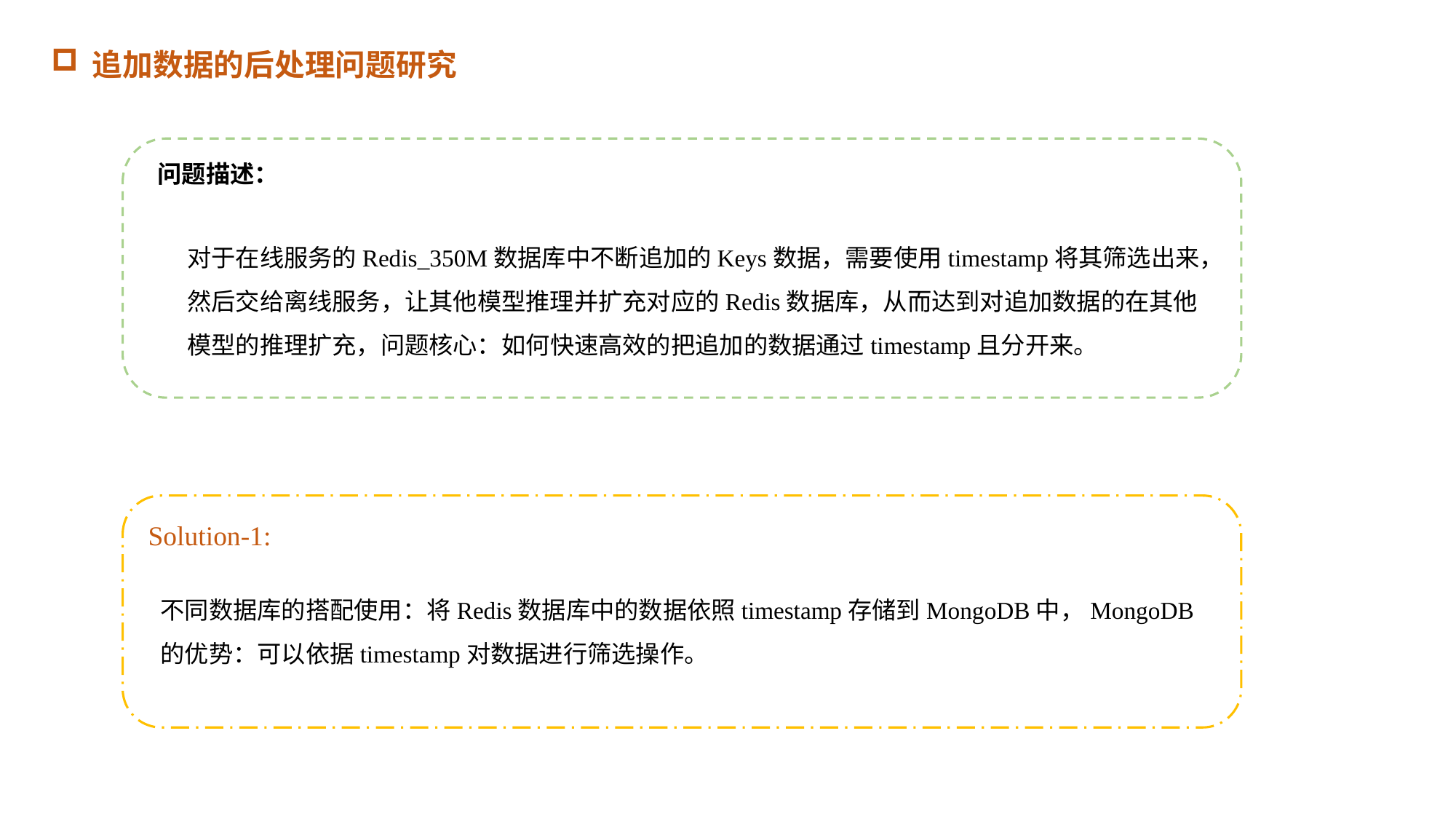

追加数据的后处理问题研究

问题描述：
对于在线服务的Redis_350M数据库中不断追加的Keys数据，需要使用timestamp将其筛选出来，
然后交给离线服务，让其他模型推理并扩充对应的Redis数据库，从而达到对追加数据的在其他
模型的推理扩充，问题核心：如何快速高效的把追加的数据通过timestamp且分开来。

Solution-1:
不同数据库的搭配使用：将Redis数据库中的数据依照timestamp存储到MongoDB中，MongoDB
的优势：可以依据timestamp对数据进行筛选操作。